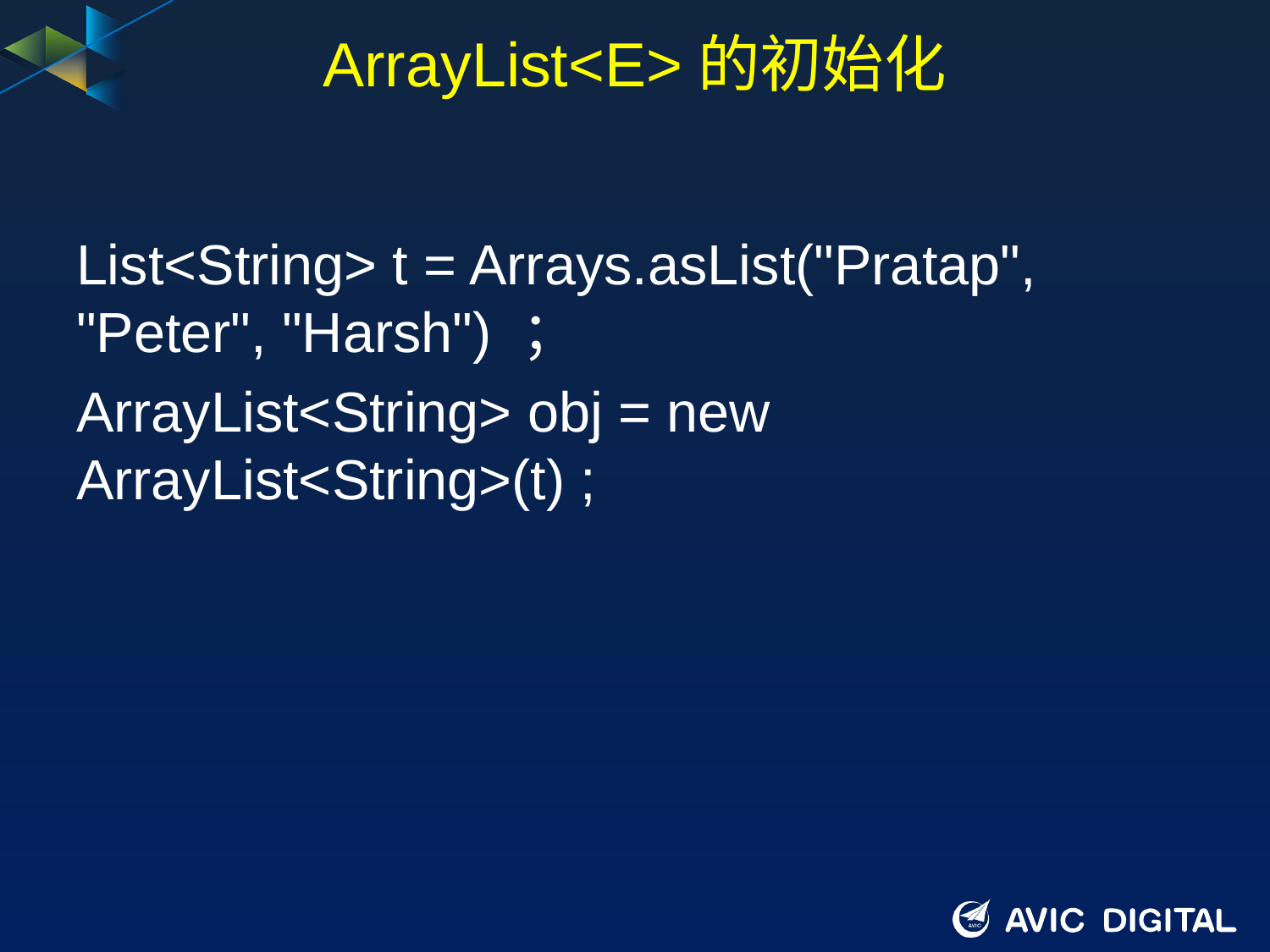

# ArrayList<E>的初始化
List<String> t = Arrays.asList("Pratap", "Peter", "Harsh") ；
ArrayList<String> obj = new ArrayList<String>(t) ;